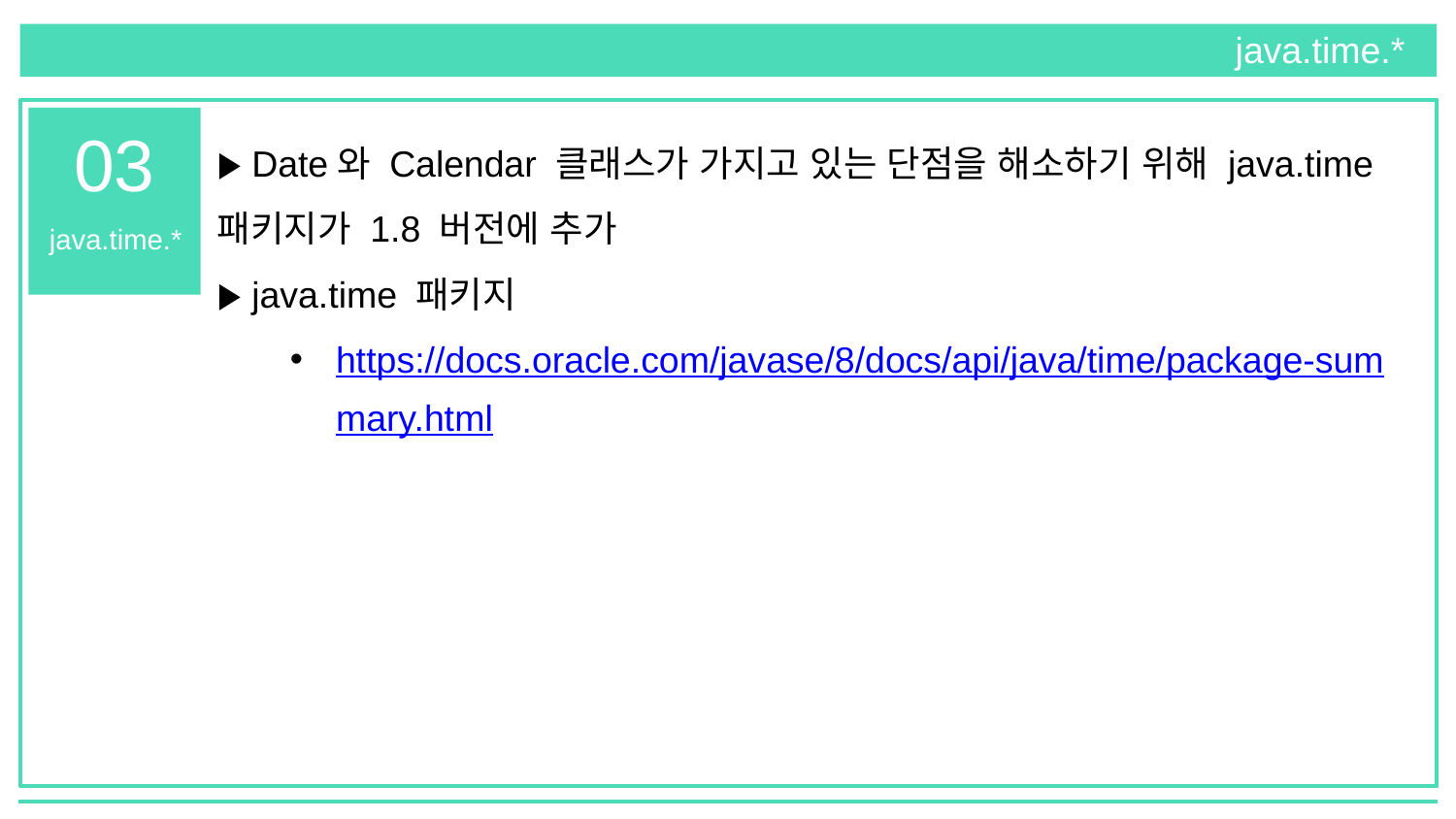

java.time.*

03
▶ Date와 Calendar 클래스가 가지고 있는 단점을 해소하기 위해 java.time 패키지가 1.8 버전에 추가
▶ java.time 패키지
https://docs.oracle.com/javase/8/docs/api/java/time/package-summary.html
java.time.*